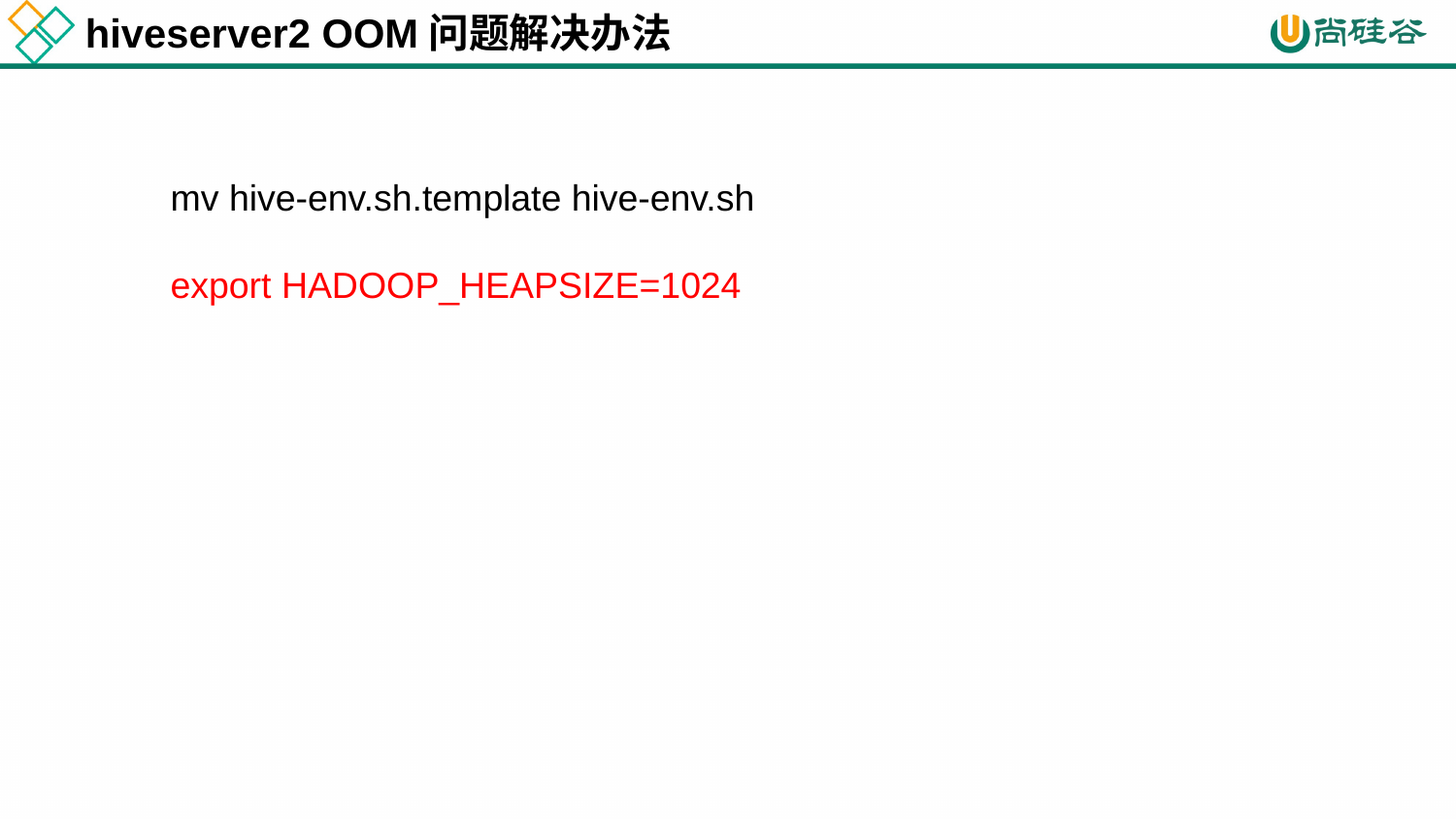

hiveserver2 OOM问题解决办法
mv hive-env.sh.template hive-env.sh

export HADOOP_HEAPSIZE=1024